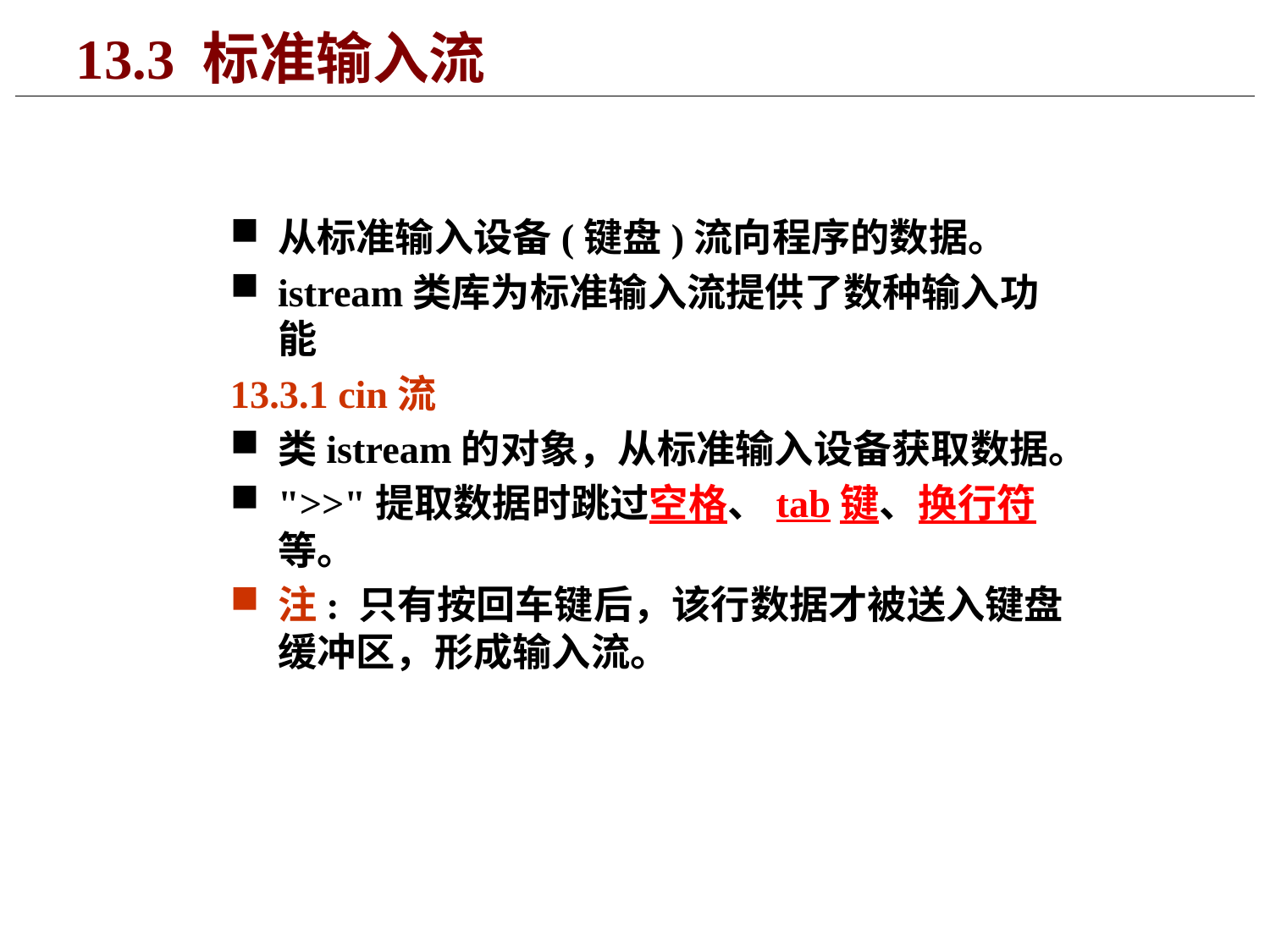

328
# 13.3 标准输入流
从标准输入设备(键盘)流向程序的数据。
istream类库为标准输入流提供了数种输入功能
13.3.1 cin流
类istream的对象，从标准输入设备获取数据。
">>"提取数据时跳过空格、tab键、换行符等。
注: 只有按回车键后，该行数据才被送入键盘缓冲区，形成输入流。